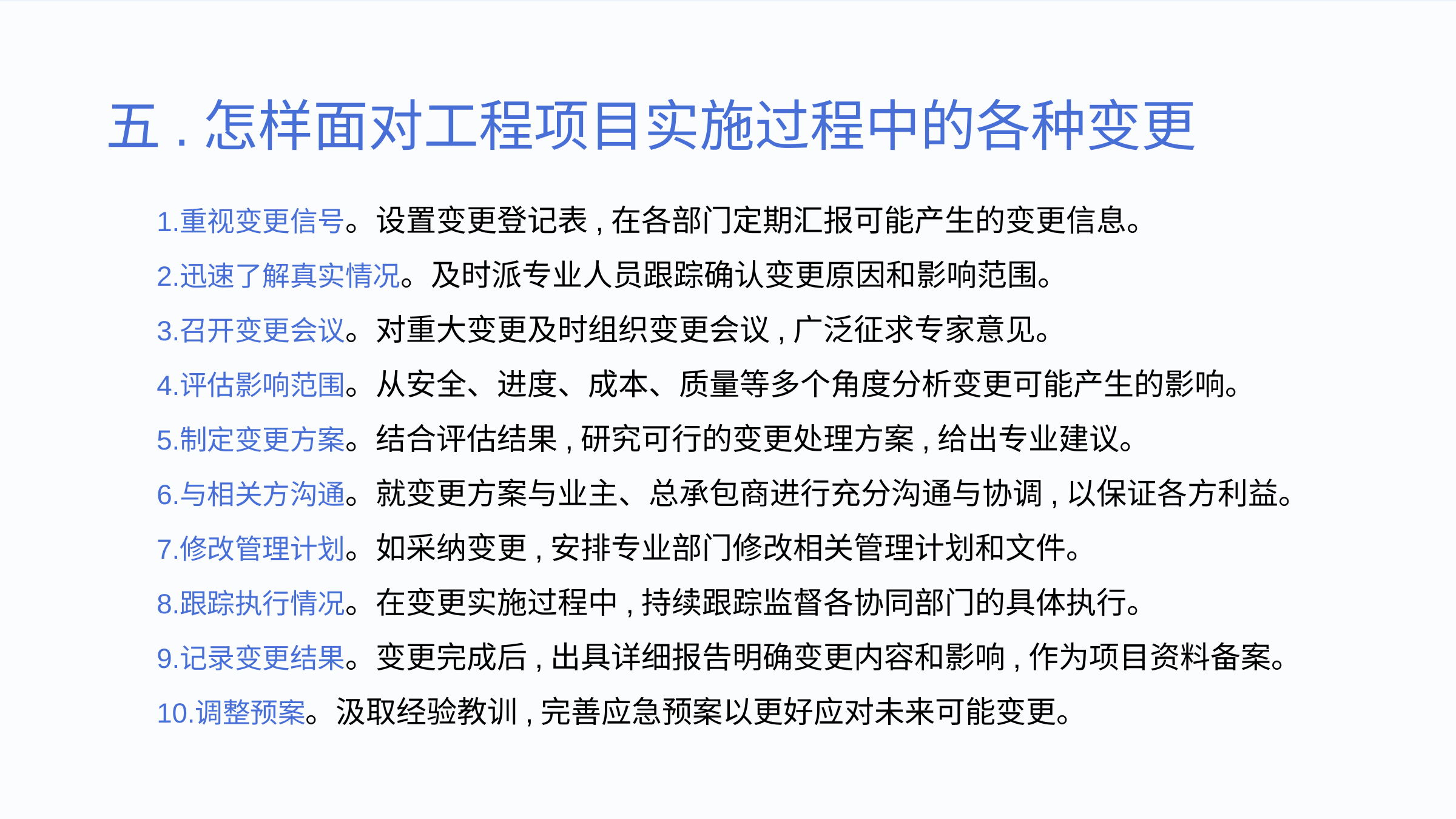

五.怎样面对工程项目实施过程中的各种变更
重视变更信号。设置变更登记表,在各部门定期汇报可能产生的变更信息。
迅速了解真实情况。及时派专业人员跟踪确认变更原因和影响范围。
召开变更会议。对重大变更及时组织变更会议,广泛征求专家意见。
评估影响范围。从安全、进度、成本、质量等多个角度分析变更可能产生的影响。
制定变更方案。结合评估结果,研究可行的变更处理方案,给出专业建议。
与相关方沟通。就变更方案与业主、总承包商进行充分沟通与协调,以保证各方利益。
修改管理计划。如采纳变更,安排专业部门修改相关管理计划和文件。
跟踪执行情况。在变更实施过程中,持续跟踪监督各协同部门的具体执行。
记录变更结果。变更完成后,出具详细报告明确变更内容和影响,作为项目资料备案。
调整预案。汲取经验教训,完善应急预案以更好应对未来可能变更。